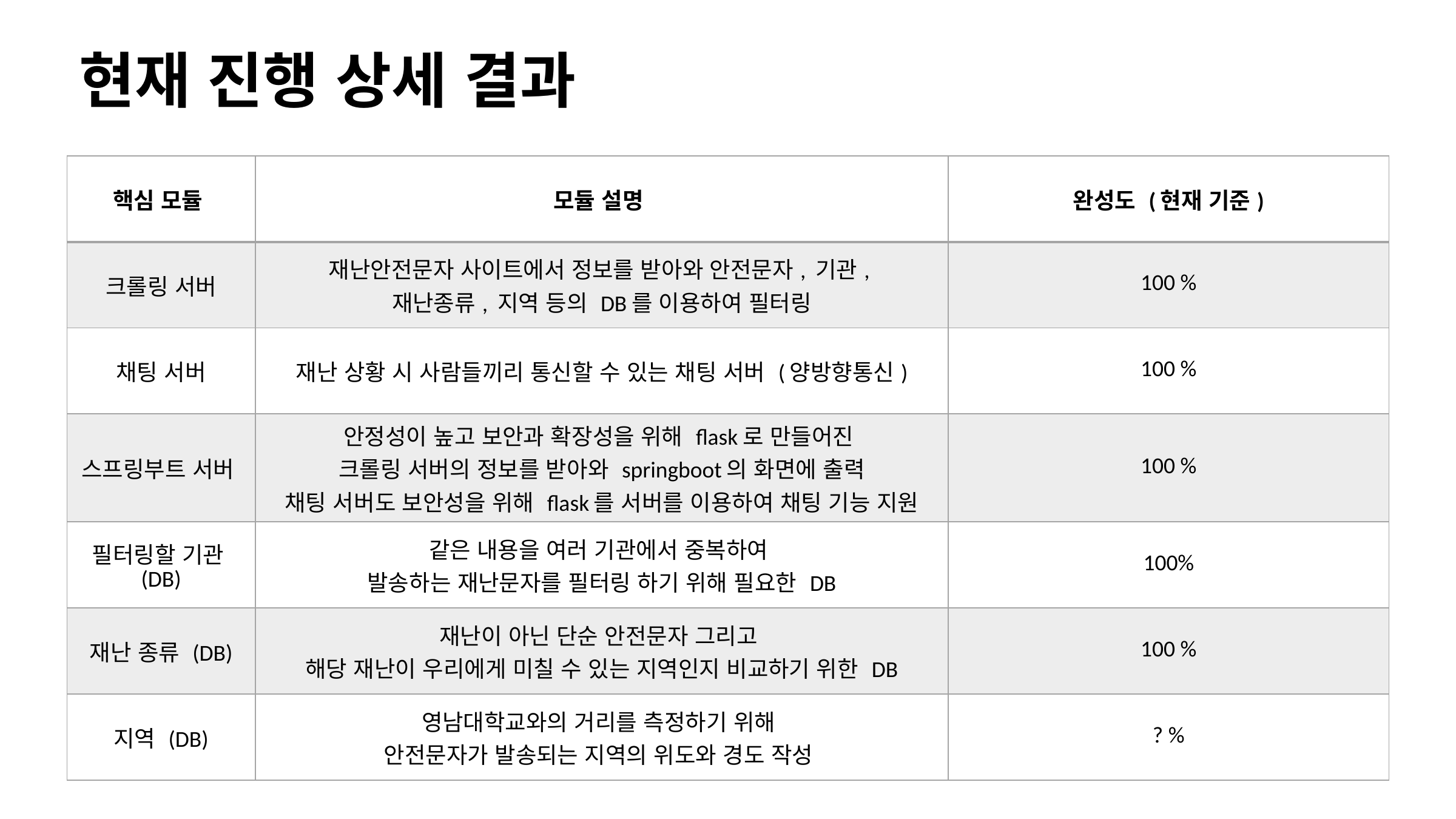

현재 진행 상세 결과
| 핵심 모듈 | 모듈 설명 | 완성도 (현재 기준) |
| --- | --- | --- |
| 크롤링 서버 | 재난안전문자 사이트에서 정보를 받아와 안전문자, 기관, 재난종류, 지역 등의 DB를 이용하여 필터링 | 100 % |
| 채팅 서버 | 재난 상황 시 사람들끼리 통신할 수 있는 채팅 서버 (양방향통신) | 100 % |
| 스프링부트 서버 | 안정성이 높고 보안과 확장성을 위해 flask로 만들어진 크롤링 서버의 정보를 받아와 springboot의 화면에 출력 채팅 서버도 보안성을 위해 flask를 서버를 이용하여 채팅 기능 지원 | 100 % |
| 필터링할 기관 (DB) | 같은 내용을 여러 기관에서 중복하여 발송하는 재난문자를 필터링 하기 위해 필요한 DB | 100% |
| 재난 종류 (DB) | 재난이 아닌 단순 안전문자 그리고 해당 재난이 우리에게 미칠 수 있는 지역인지 비교하기 위한 DB | 100 % |
| 지역 (DB) | 영남대학교와의 거리를 측정하기 위해 안전문자가 발송되는 지역의 위도와 경도 작성 | ? % |